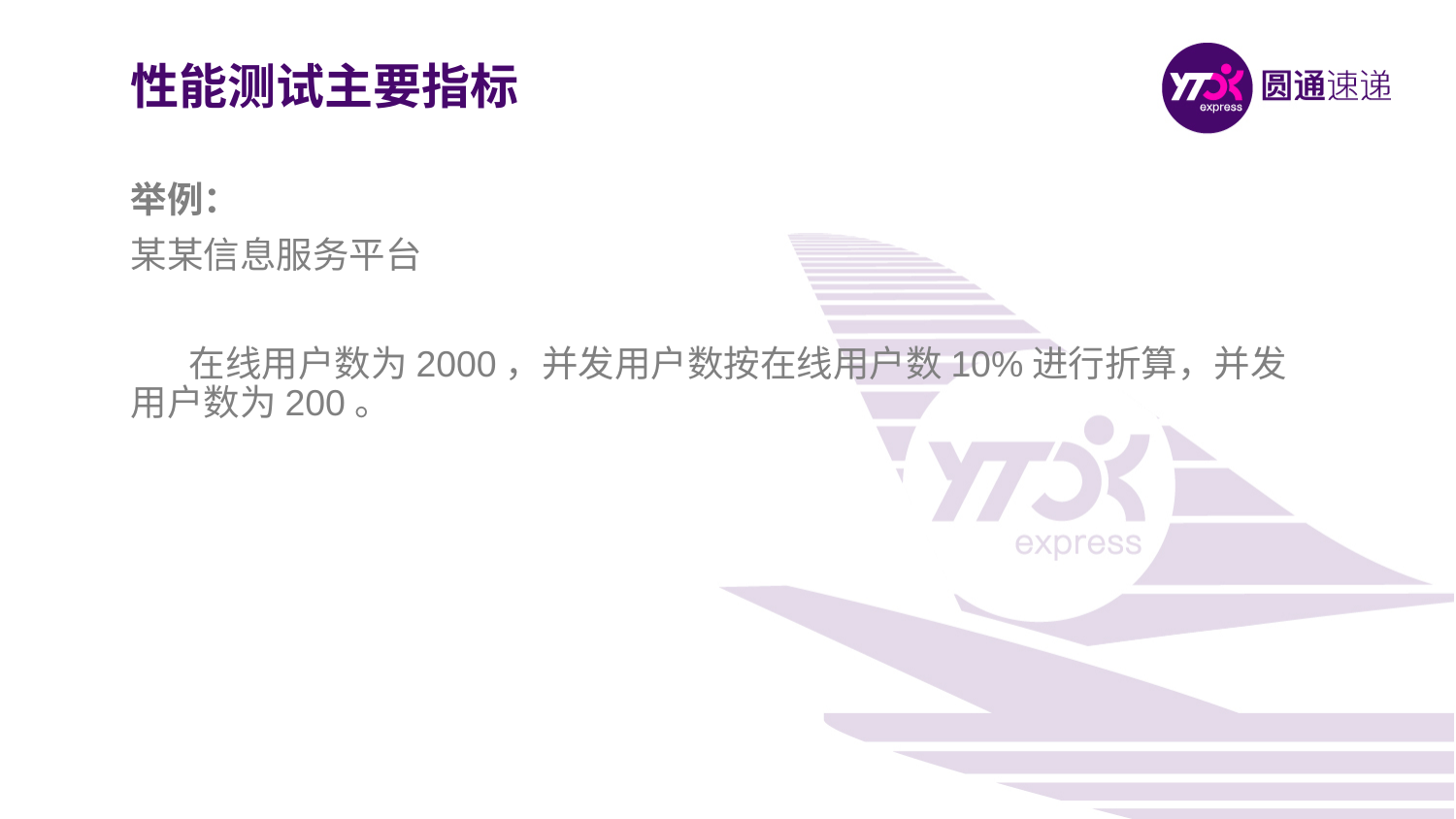

性能测试主要指标

举例：
某某信息服务平台

      在线用户数为2000，并发用户数按在线用户数10%进行折算，并发用户数为200。